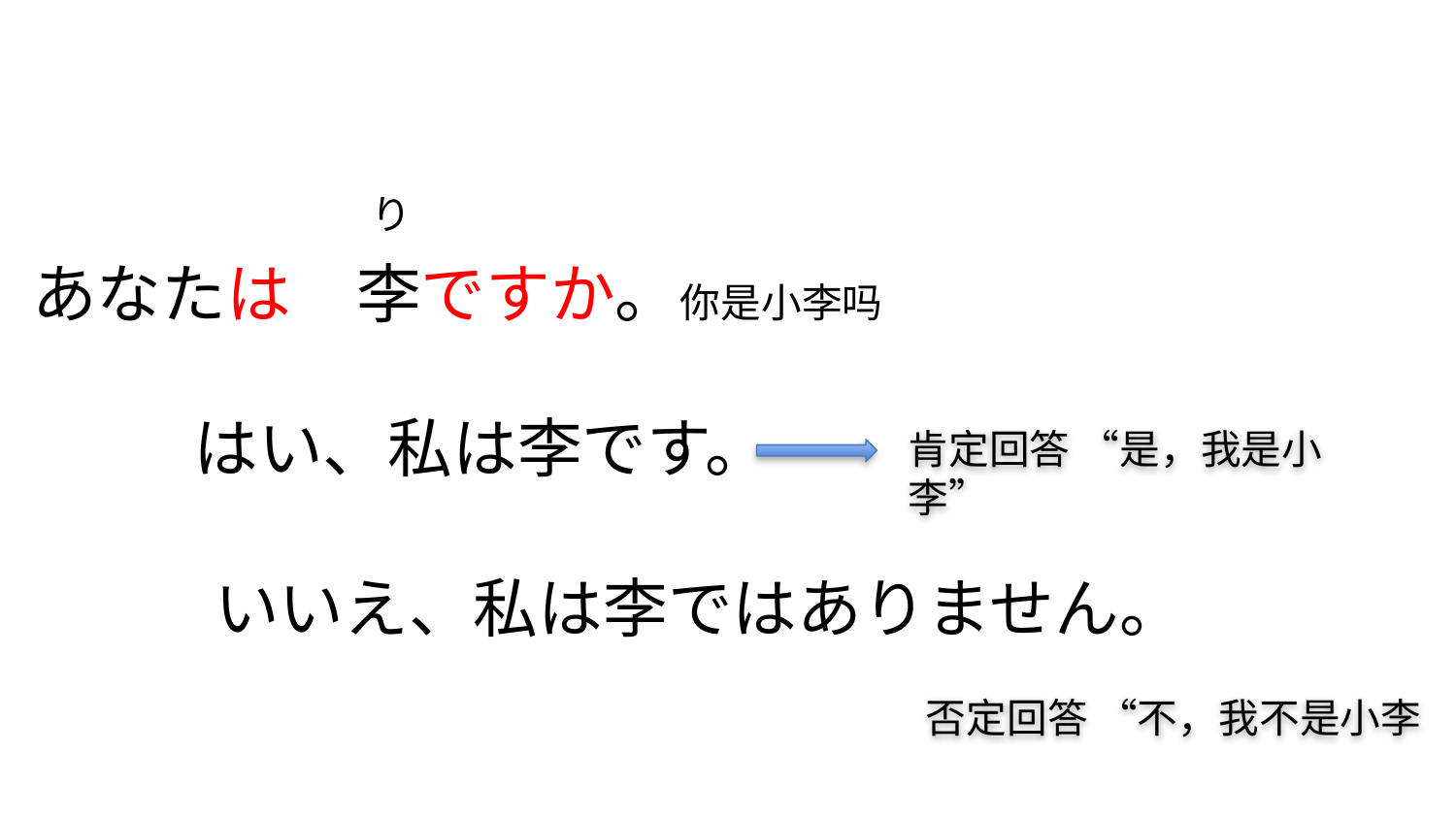

り
あなたは　李ですか。你是小李吗
はい、私は李です。
肯定回答 “是，我是小李”

いいえ、私は李ではありません。
否定回答 “不，我不是小李